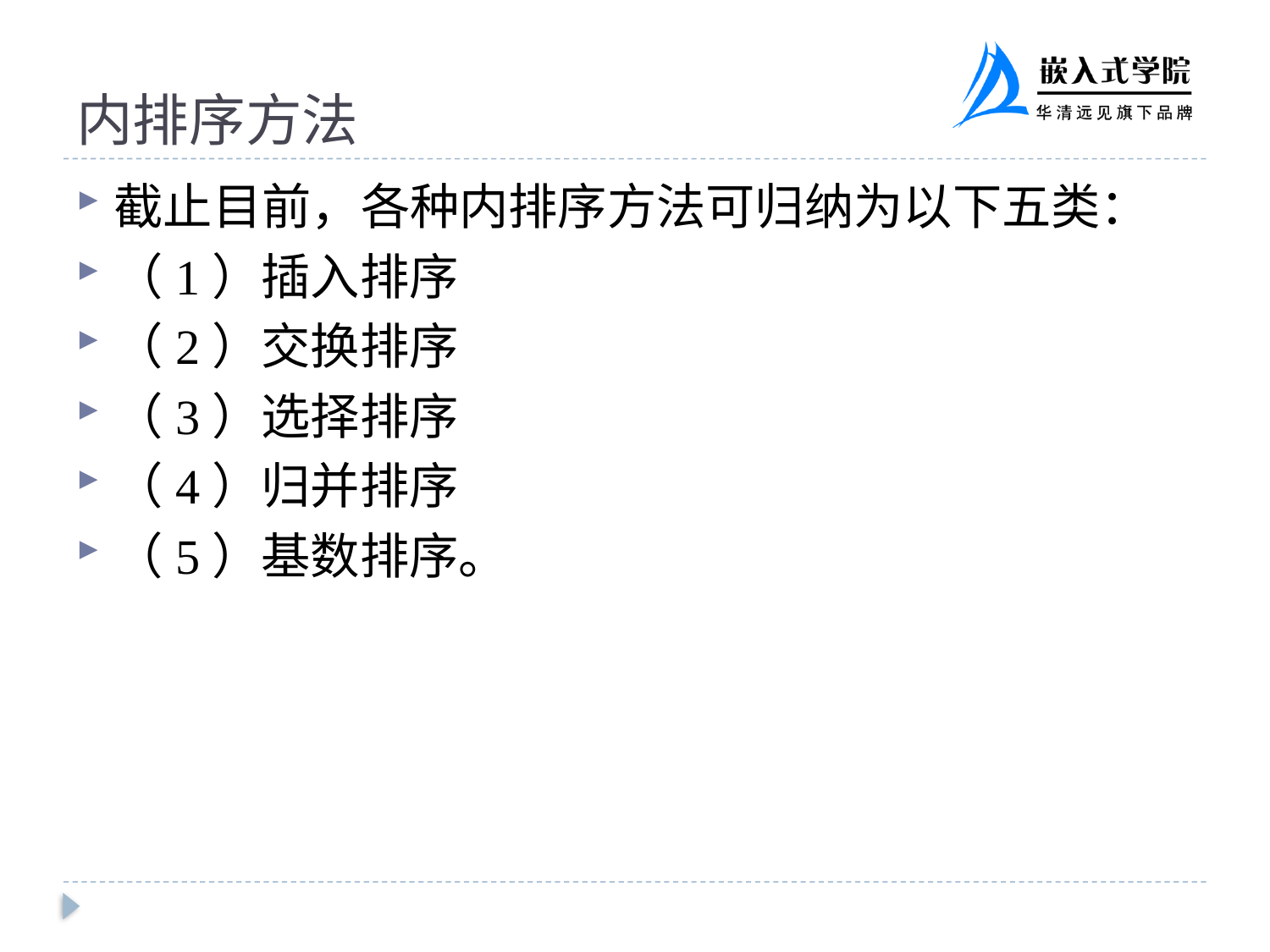

# 内排序方法
截止目前，各种内排序方法可归纳为以下五类：
（1）插入排序
（2）交换排序
（3）选择排序
（4）归并排序
（5）基数排序。
184